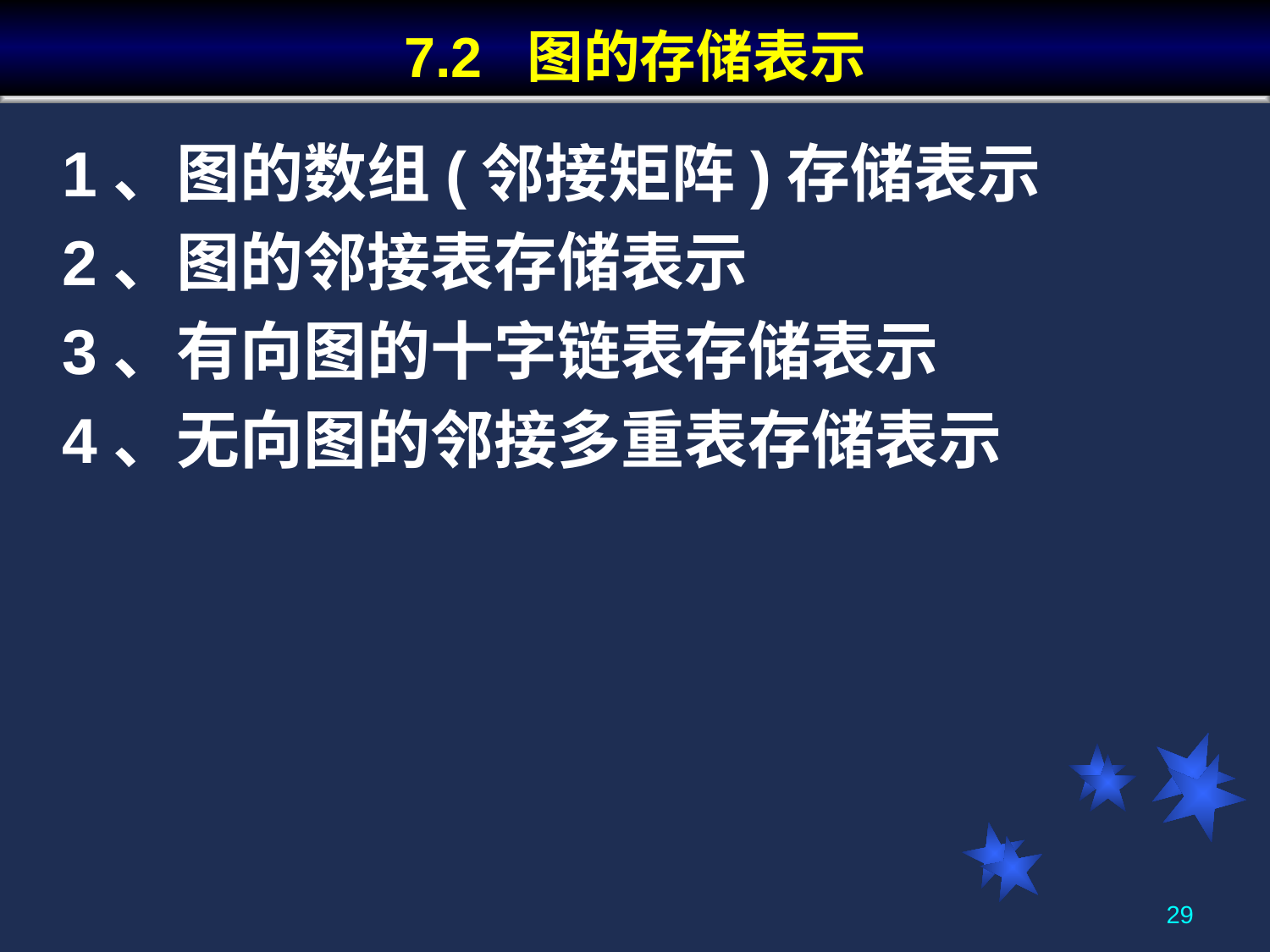

# 7.2  图的存储表示
 1、图的数组(邻接矩阵)存储表示
 2、图的邻接表存储表示
 3、有向图的十字链表存储表示
 4、无向图的邻接多重表存储表示

29